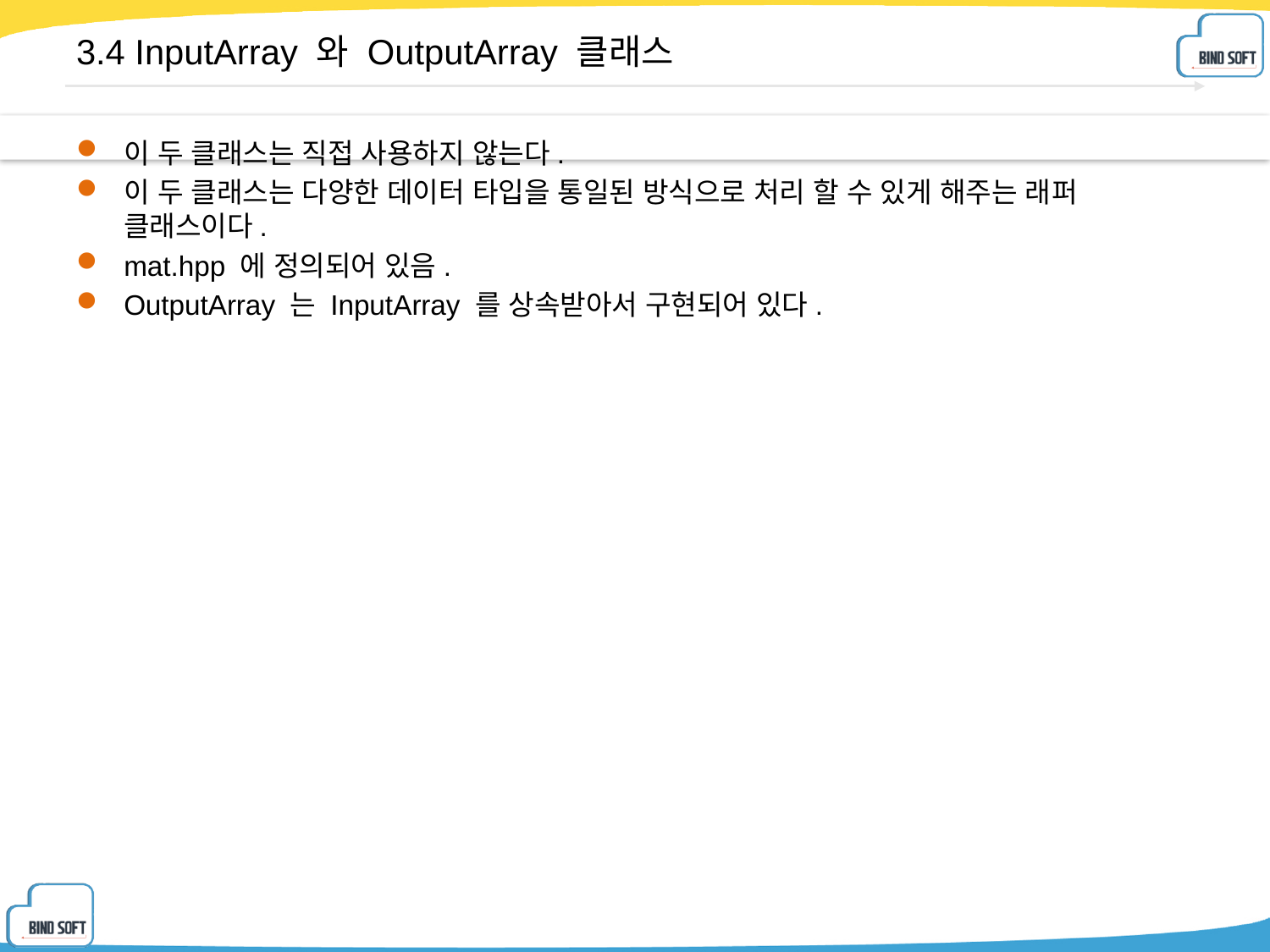

# 3.4 InputArray 와 OutputArray 클래스
이 두 클래스는 직접 사용하지 않는다.
이 두 클래스는 다양한 데이터 타입을 통일된 방식으로 처리 할 수 있게 해주는 래퍼 클래스이다.
mat.hpp 에 정의되어 있음.
OutputArray 는 InputArray 를 상속받아서 구현되어 있다.